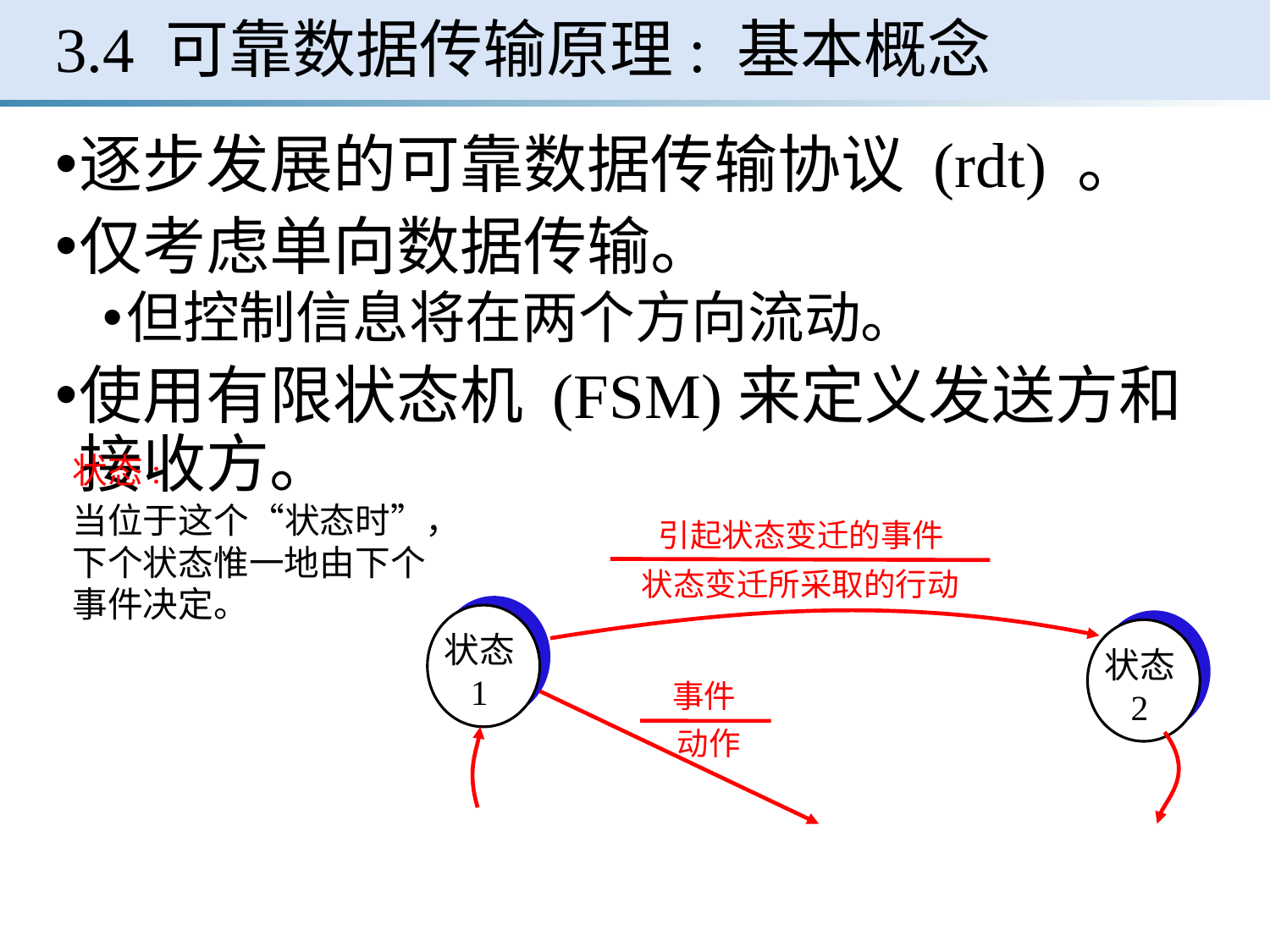

# 3.4 可靠数据传输原理: 基本概念
逐步发展的可靠数据传输协议 (rdt) 。
仅考虑单向数据传输。
但控制信息将在两个方向流动。
使用有限状态机 (FSM)来定义发送方和接收方。
状态:
当位于这个“状态时”，下个状态惟一地由下个事件决定。
引起状态变迁的事件
状态变迁所采取的行动

状态
1

状态
2
事件
动作